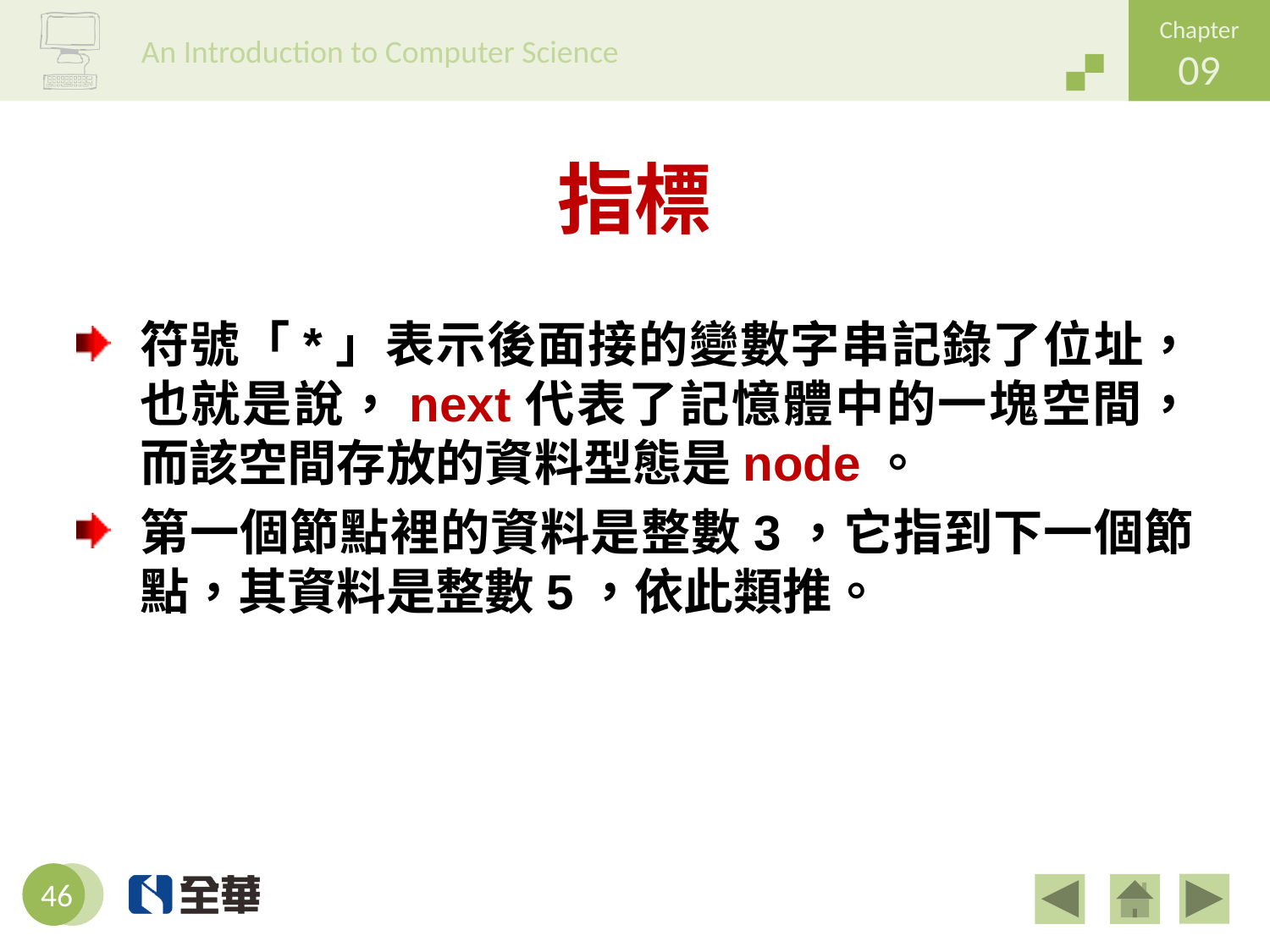

# 指標
符號「*」表示後面接的變數字串記錄了位址，也就是說，next代表了記憶體中的一塊空間，而該空間存放的資料型態是node。
第一個節點裡的資料是整數3，它指到下一個節點，其資料是整數5，依此類推。